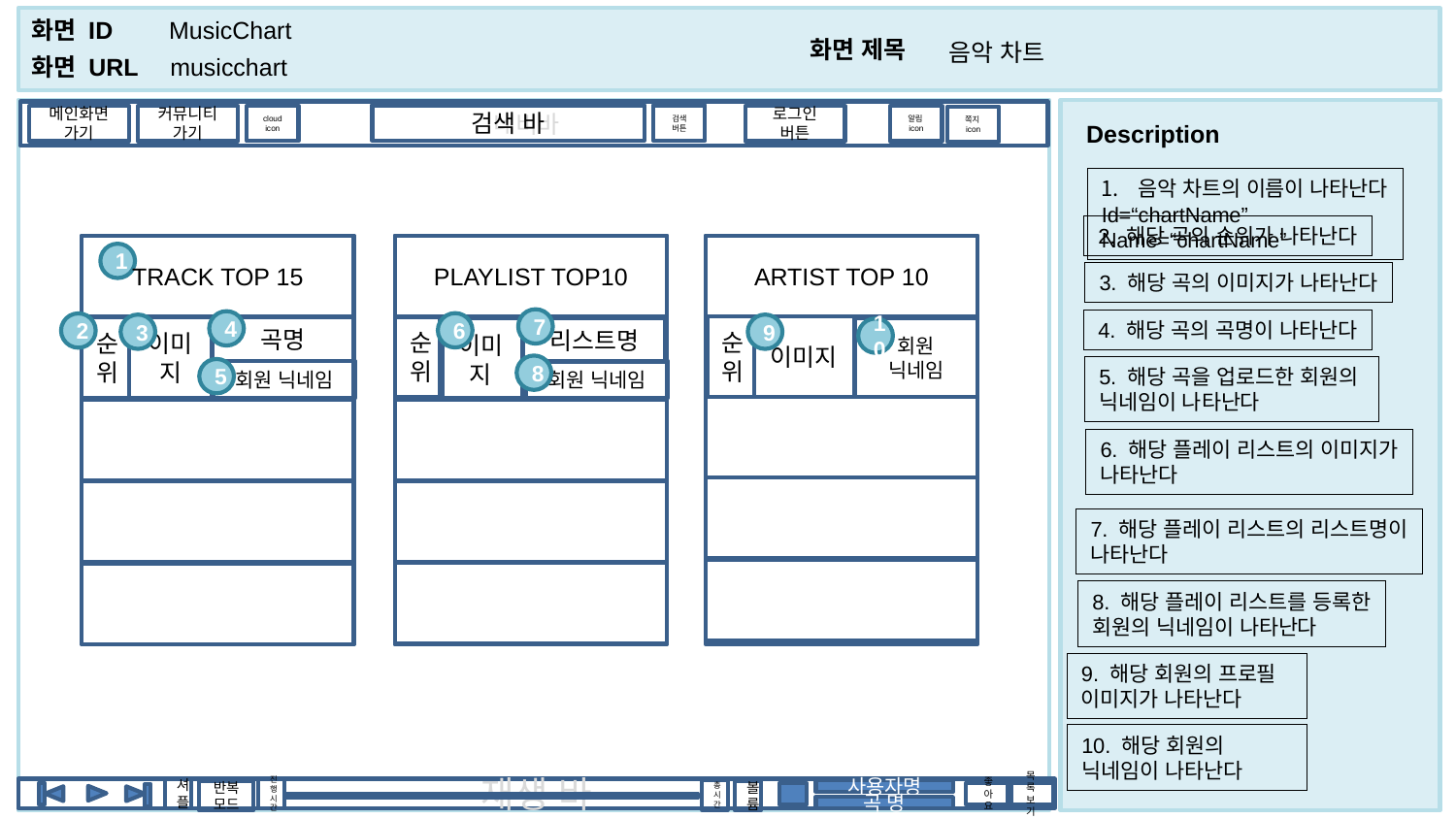

MusicChart
음악 차트
musicchart
      네비바
검색 바
검색
버튼
cloud
icon
메인화면
가기
커뮤니티가기
로그인
버튼
알림icon
쪽지icon
음악 차트의 이름이 나타난다
Id=“chartName”
Name=“chartName”
2. 해당 곡의 순위가 나타난다
TRACK TOP 15
PLAYLIST TOP10
ARTIST TOP 10

1
3. 해당 곡의 이미지가 나타난다
7
4. 해당 곡의 곡명이 나타난다
4
6
2
3
9
이미지
순위

순위
순위
이미지
곡명

회원 닉네임
리스트명
10
이미지
8
5. 해당 곡을 업로드한 회원의
닉네임이 나타난다
5
회원 닉네임
회원 닉네임

6. 해당 플레이 리스트의 이미지가
나타난다

7. 해당 플레이 리스트의 리스트명이
나타난다

8. 해당 플레이 리스트를 등록한
회원의 닉네임이 나타난다
9. 해당 회원의 프로필
이미지가 나타난다
10. 해당 회원의 닉네임이 나타난다
셔플
진행시간
재생 바
총시간
사용자명
볼륨
반복 모드

좋아요
목록
보기

곡 명